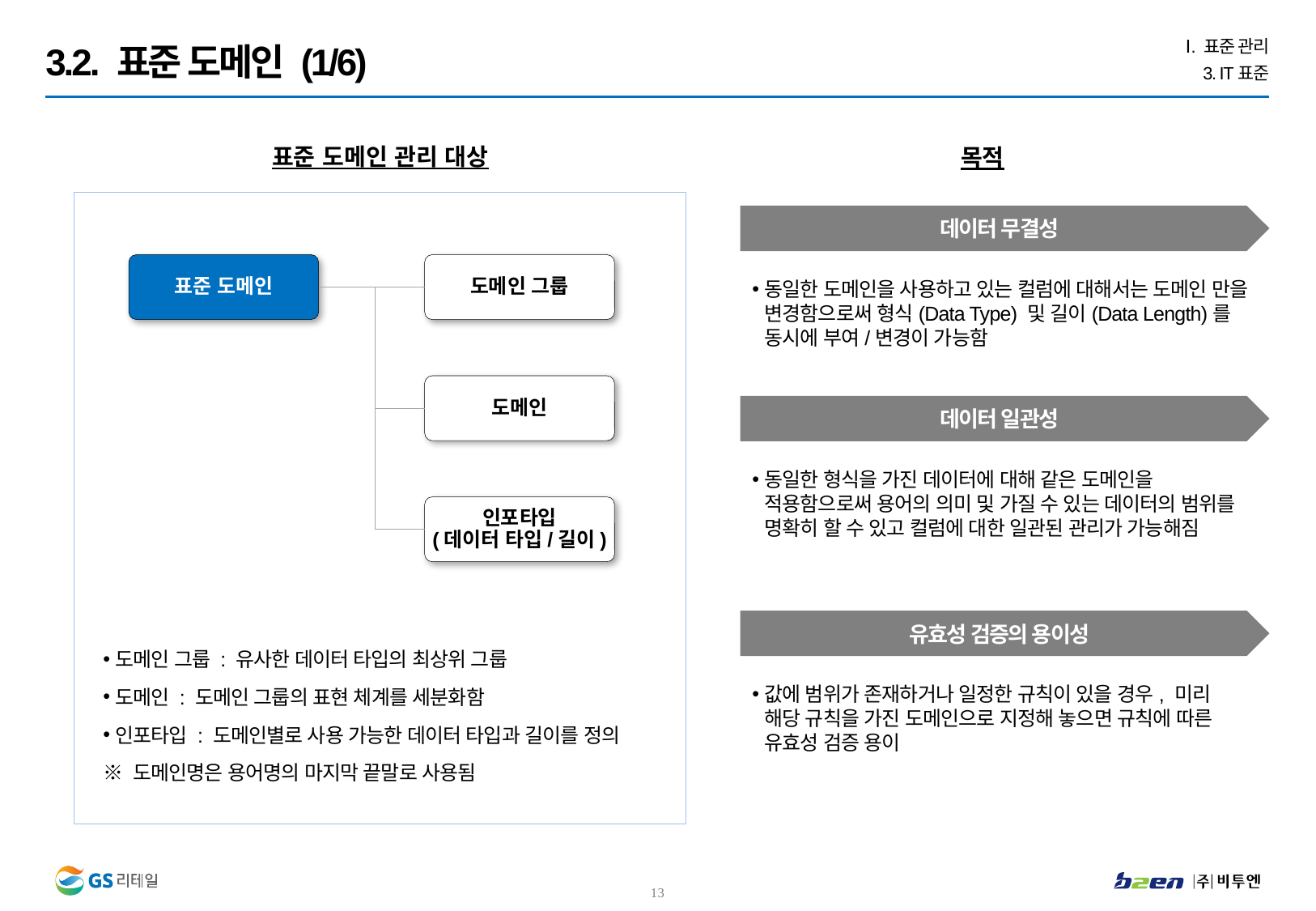

Ⅰ. 표준 관리
3. IT표준
3.2. 표준 도메인 (1/6)
표준 도메인 관리 대상
목적

데이터 무결성
동일한 도메인을 사용하고 있는 컬럼에 대해서는 도메인 만을 변경함으로써 형식(Data Type) 및 길이(Data Length)를 동시에 부여/변경이 가능함
표준 도메인
도메인 그룹
도메인
데이터 일관성
동일한 형식을 가진 데이터에 대해 같은 도메인을 적용함으로써 용어의 의미 및 가질 수 있는 데이터의 범위를 명확히 할 수 있고 컬럼에 대한 일관된 관리가 가능해짐
인포타입
(데이터 타입/길이)
유효성 검증의 용이성
값에 범위가 존재하거나 일정한 규칙이 있을 경우, 미리 해당 규칙을 가진 도메인으로 지정해 놓으면 규칙에 따른 유효성 검증 용이
도메인 그룹 : 유사한 데이터 타입의 최상위 그룹
도메인 : 도메인 그룹의 표현 체계를 세분화함
인포타입 : 도메인별로 사용 가능한 데이터 타입과 길이를 정의
※ 도메인명은 용어명의 마지막 끝말로 사용됨
13